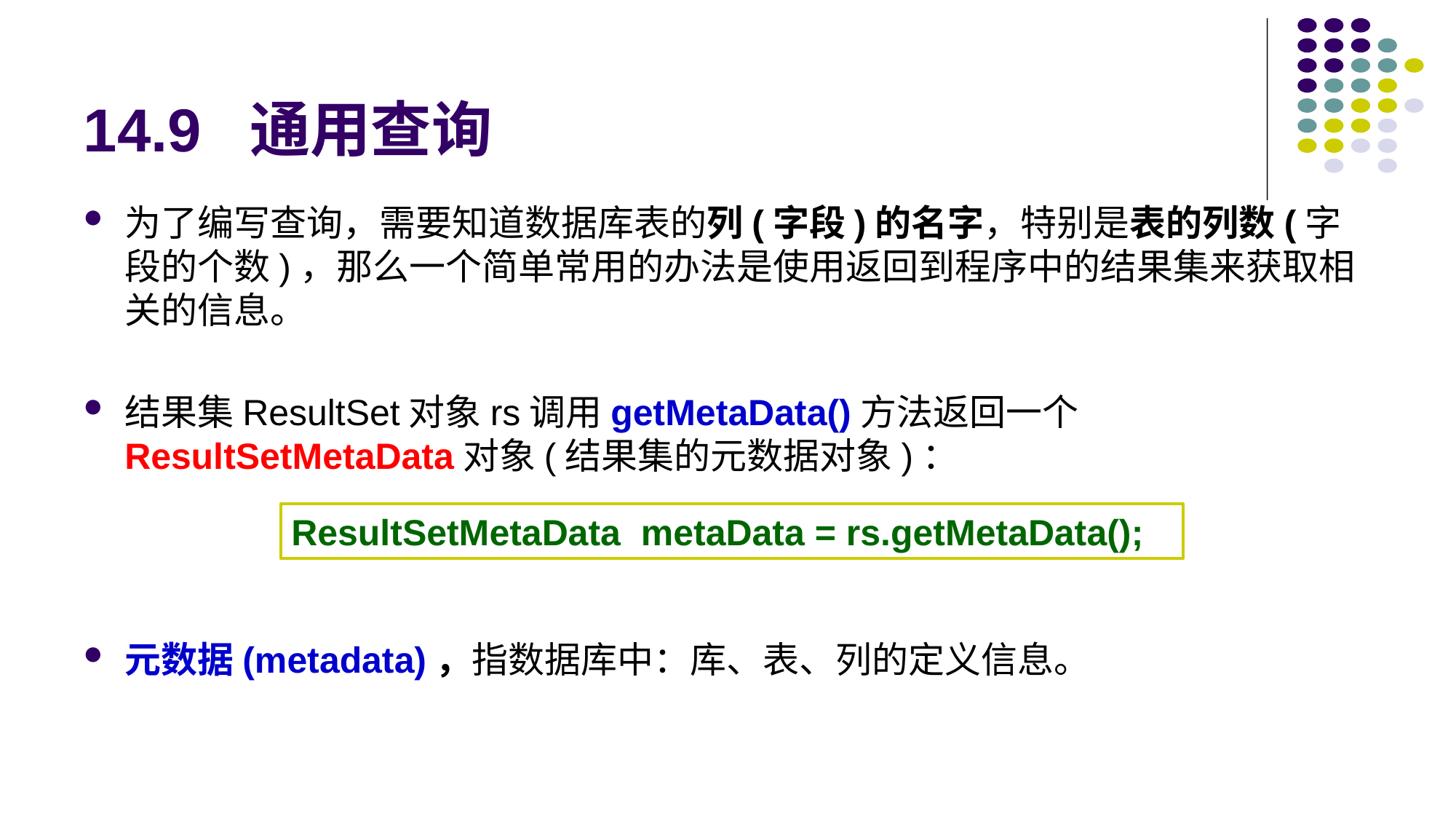

# 14.9  通用查询
为了编写查询，需要知道数据库表的列(字段)的名字，特别是表的列数(字段的个数)，那么一个简单常用的办法是使用返回到程序中的结果集来获取相关的信息。

结果集ResultSet对象rs调用getMetaData()方法返回一个ResultSetMetaData对象(结果集的元数据对象)：

元数据(metadata)，指数据库中：库、表、列的定义信息。

ResultSetMetaData  metaData = rs.getMetaData();
63